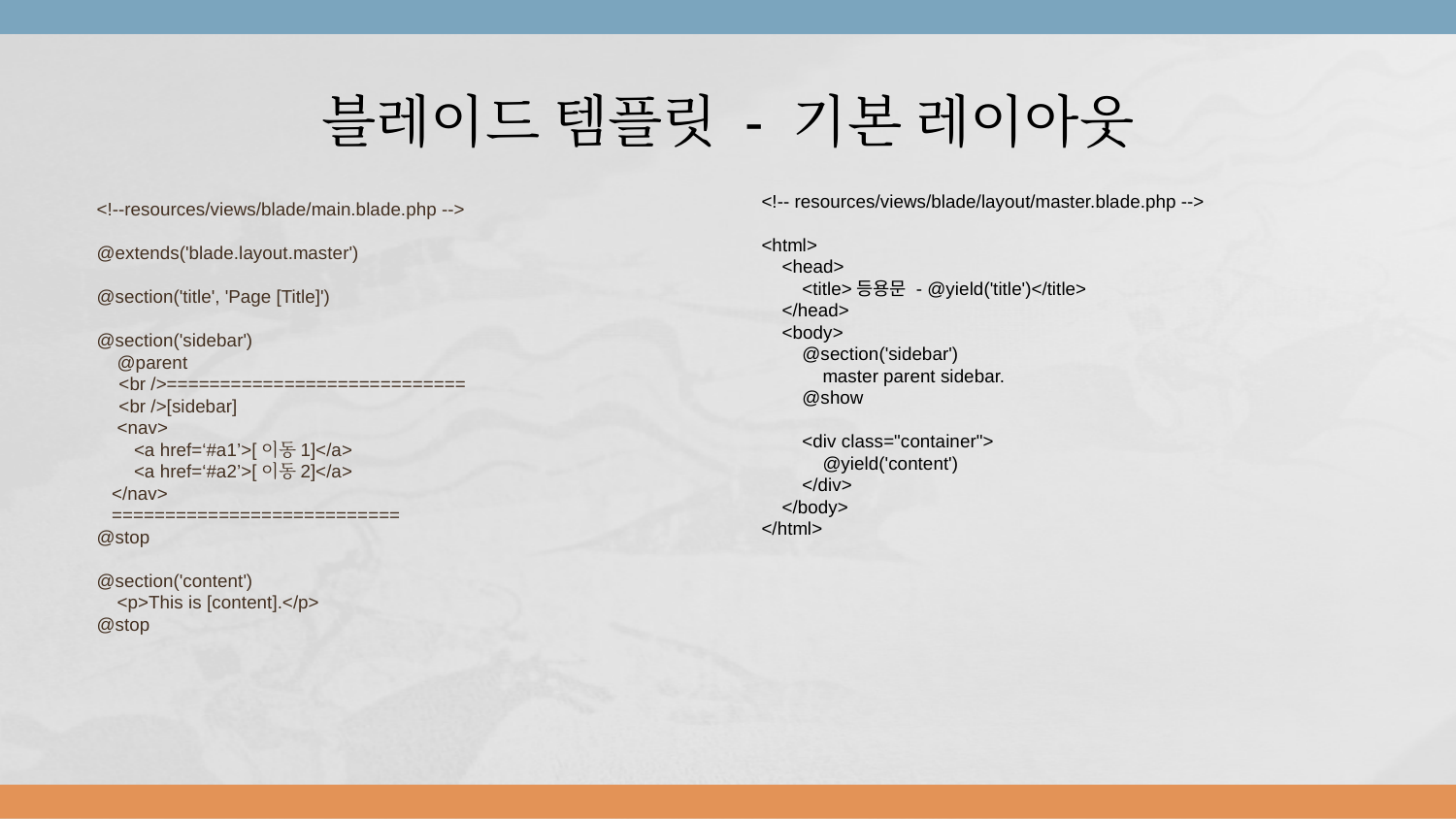

# 블레이드 템플릿 - 기본 레이아웃
<!-- resources/views/blade/layout/master.blade.php -->

<html>
    <head>
        <title>등용문 - @yield('title')</title>
    </head>
    <body>
        @section('sidebar')
            master parent sidebar.
        @show

        <div class="container">
            @yield('content')
        </div>
    </body>
</html>
<!--resources/views/blade/main.blade.php -->

@extends('blade.layout.master')

@section('title', 'Page [Title]')

@section('sidebar')
    @parent
	<br />============================
	<br />[sidebar]
    <nav>
	   <a href=‘#a1’>[이동1]</a>
	   <a href=‘#a2’>[이동2]</a>
   </nav>
   ===========================
@stop

@section('content')
    <p>This is [content].</p>
@stop